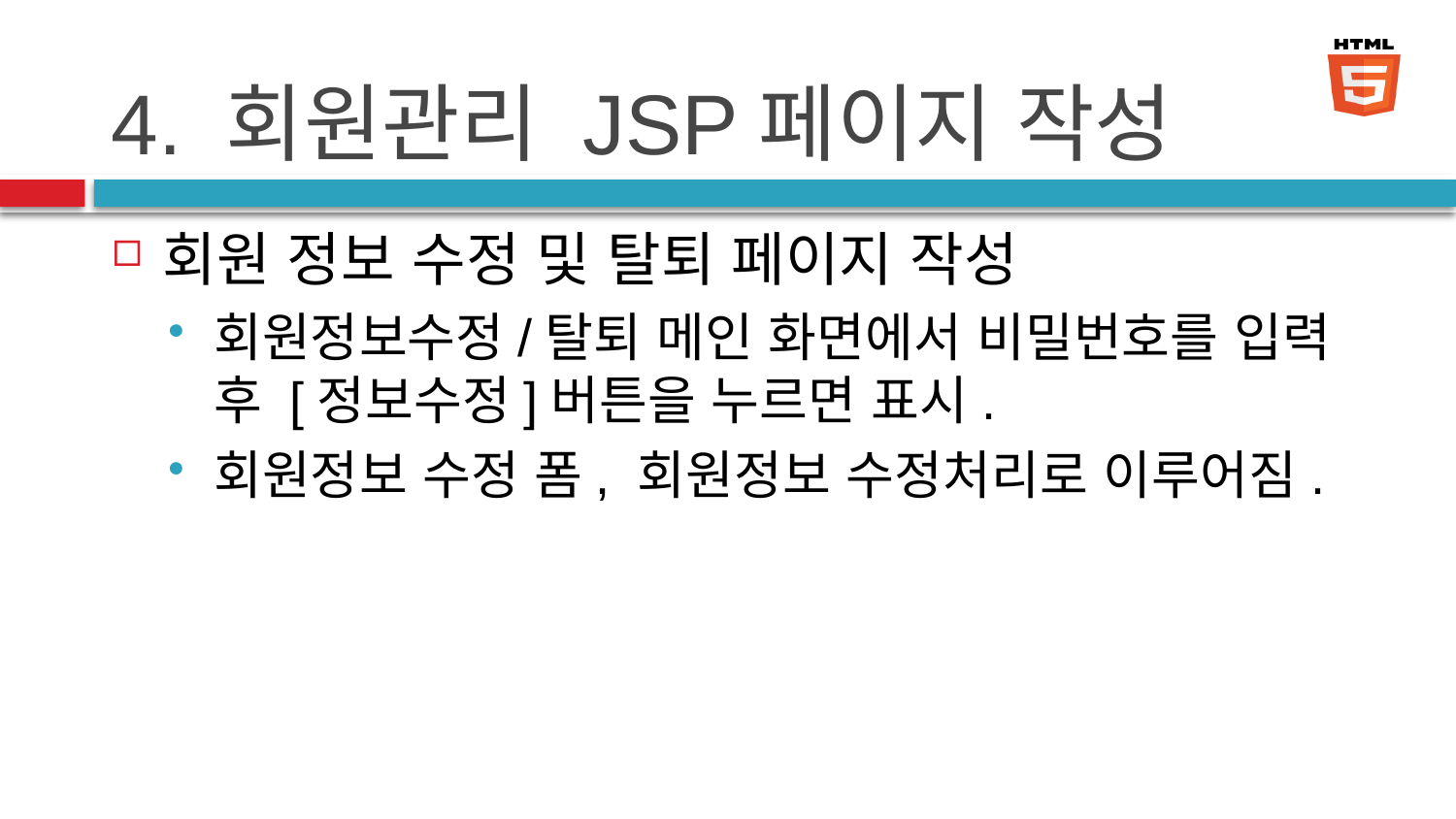

# 4. 회원관리 JSP페이지 작성
회원 정보 수정 및 탈퇴 페이지 작성
회원정보수정/탈퇴 메인 화면에서 비밀번호를 입력 후 [정보수정]버튼을 누르면 표시.
회원정보 수정 폼, 회원정보 수정처리로 이루어짐.